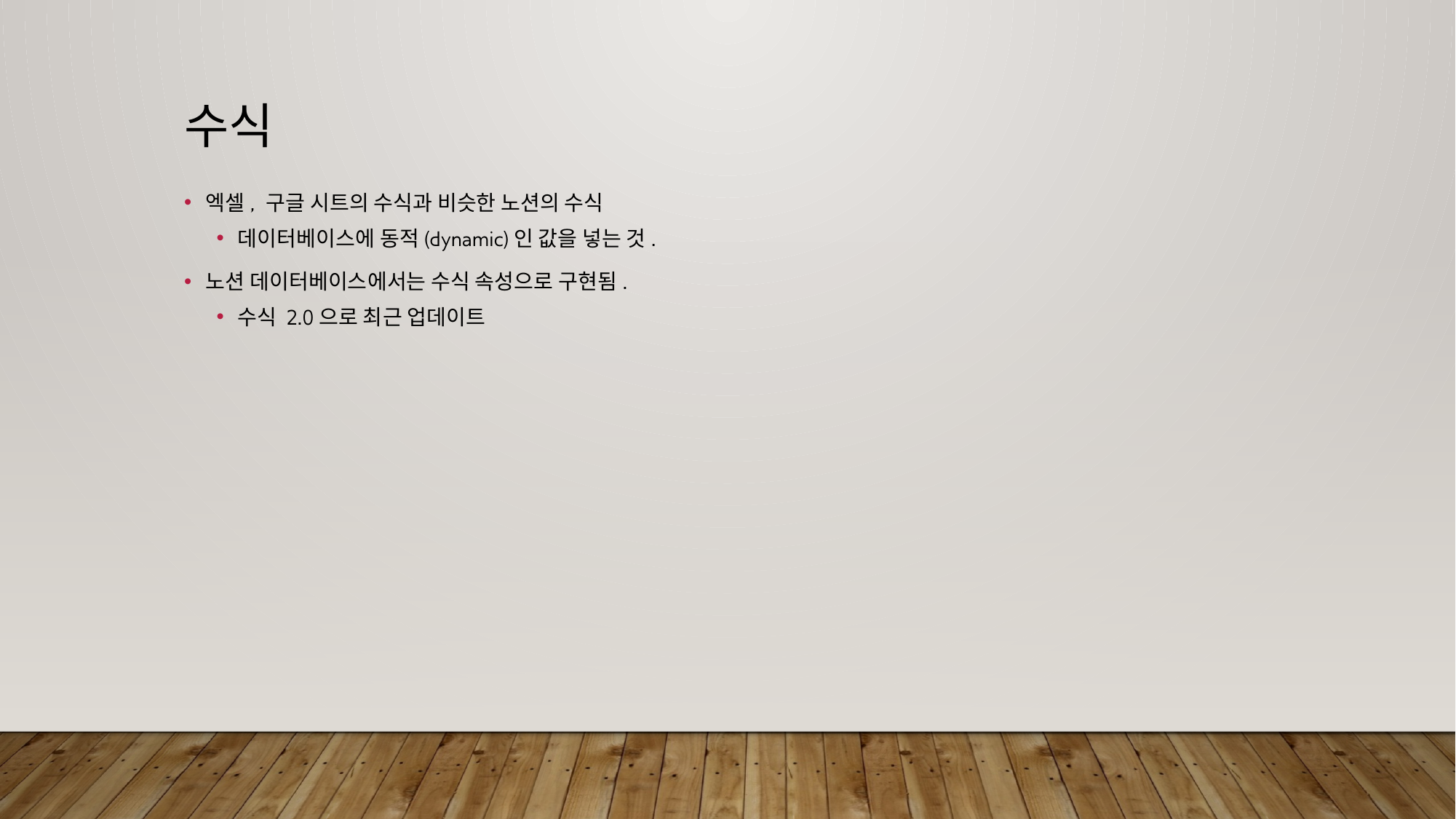

# 수식
엑셀, 구글 시트의 수식과 비슷한 노션의 수식
데이터베이스에 동적(dynamic)인 값을 넣는 것.
노션 데이터베이스에서는 수식 속성으로 구현됨.
수식 2.0으로 최근 업데이트